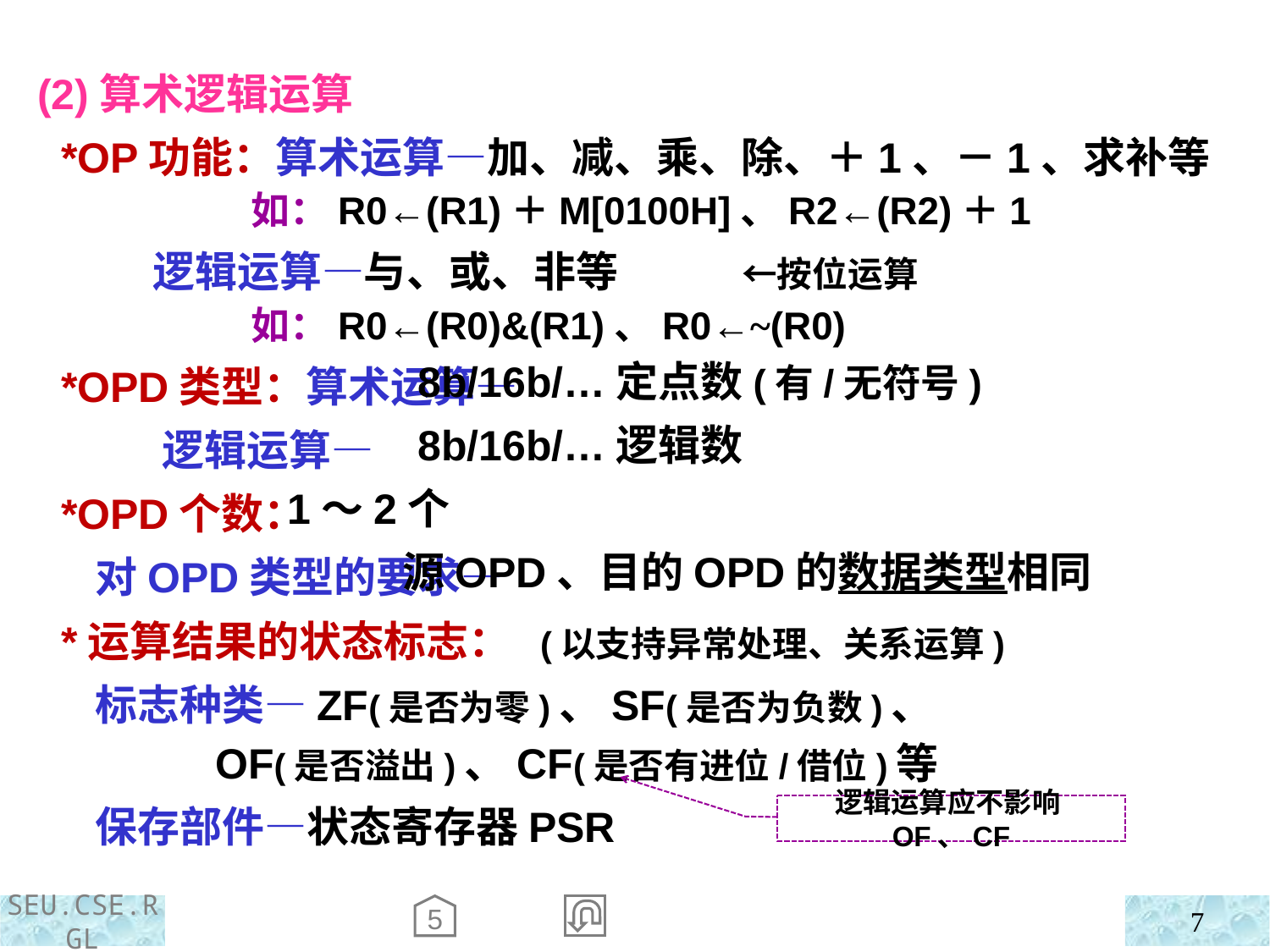

(2)算术逻辑运算
  *OP功能：算术运算—加、减、乘、除、＋1、－1、求补等
                       如：R0←(R1)＋M[0100H]、R2←(R2)＋1
           逻辑运算—与、或、非等             ←按位运算
                       如：R0←(R0)&(R1)、R0←~(R0)
  *OPD类型：算术运算—
            逻辑运算—
  *OPD个数：
     对OPD类型的要求—
           8b/16b/…定点数(有/无符号)
           8b/16b/…逻辑数
1～2个
           源OPD、目的OPD的数据类型相同
  *运算结果的状态标志：  (以支持异常处理、关系运算)
     标志种类—ZF(是否为零)、SF(是否为负数)、
               OF(是否溢出)、CF(是否有进位/借位)等
     保存部件—状态寄存器PSR
逻辑运算应不影响OF、CF

5
7